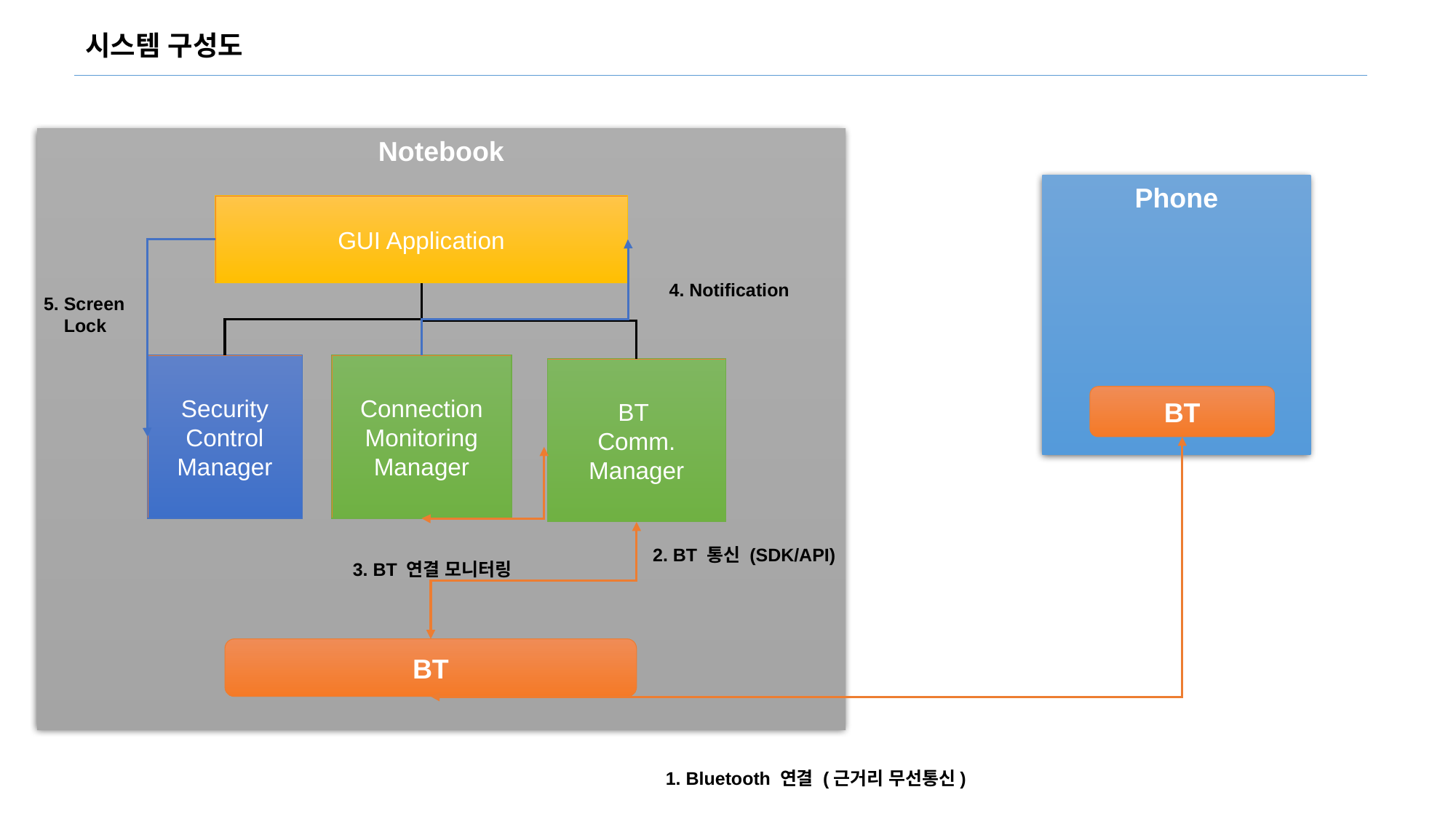

시스템 구성도
Notebook
Phone
GUI Application
4. Notification
5. Screen
    Lock
Connection
Monitoring
Manager
Security Control Manager
BT
Comm. Manager
BT
2. BT 통신 (SDK/API)
3. BT 연결 모니터링
BT
1. Bluetooth 연결 (근거리 무선통신)